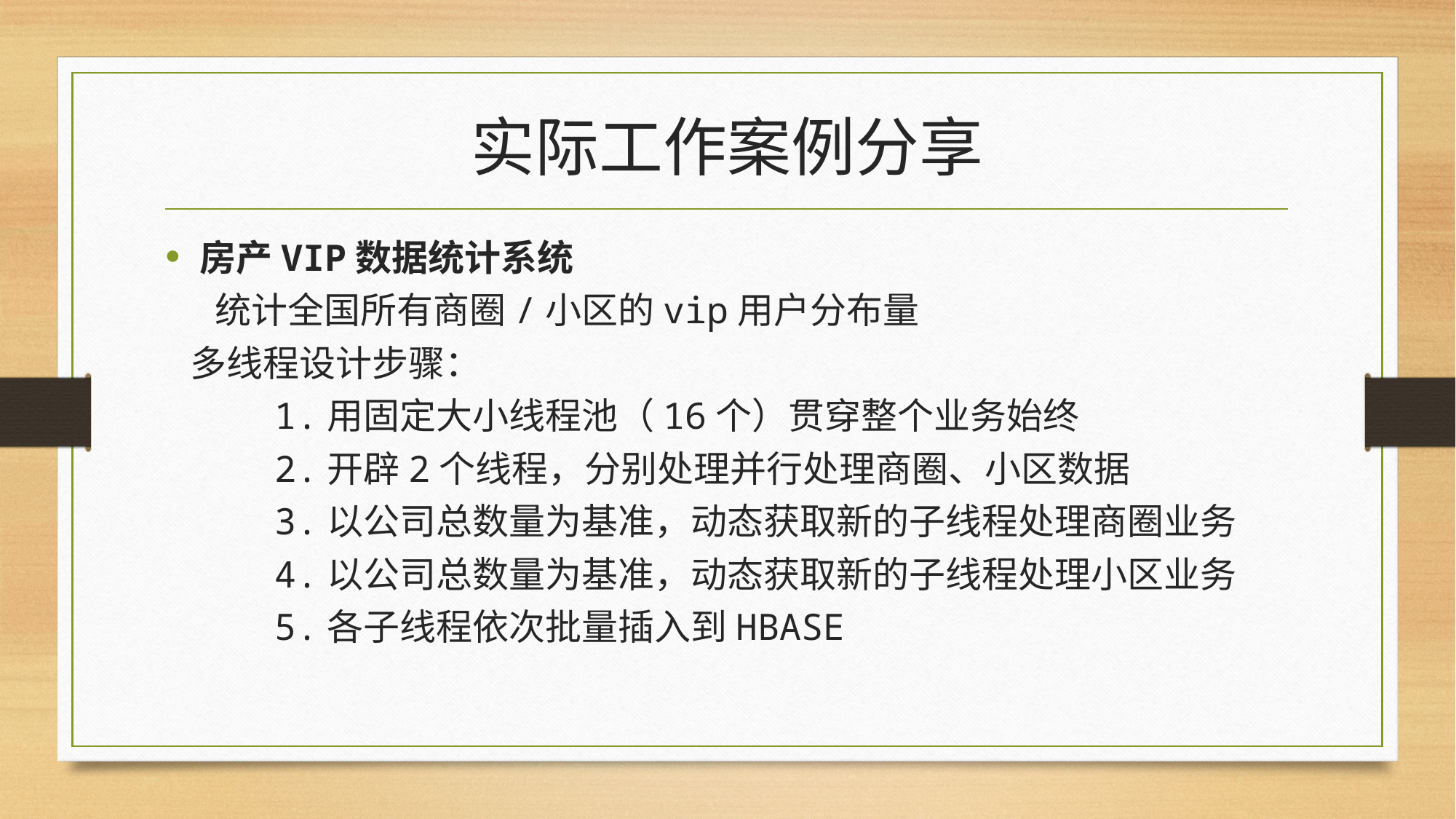

# 实际工作案例分享
房产VIP数据统计系统
     统计全国所有商圈/小区的vip用户分布量
  多线程设计步骤：
     1.用固定大小线程池（16个）贯穿整个业务始终
     2.开辟2个线程，分别处理并行处理商圈、小区数据
     3.以公司总数量为基准，动态获取新的子线程处理商圈业务
     4.以公司总数量为基准，动态获取新的子线程处理小区业务
     5.各子线程依次批量插入到HBASE